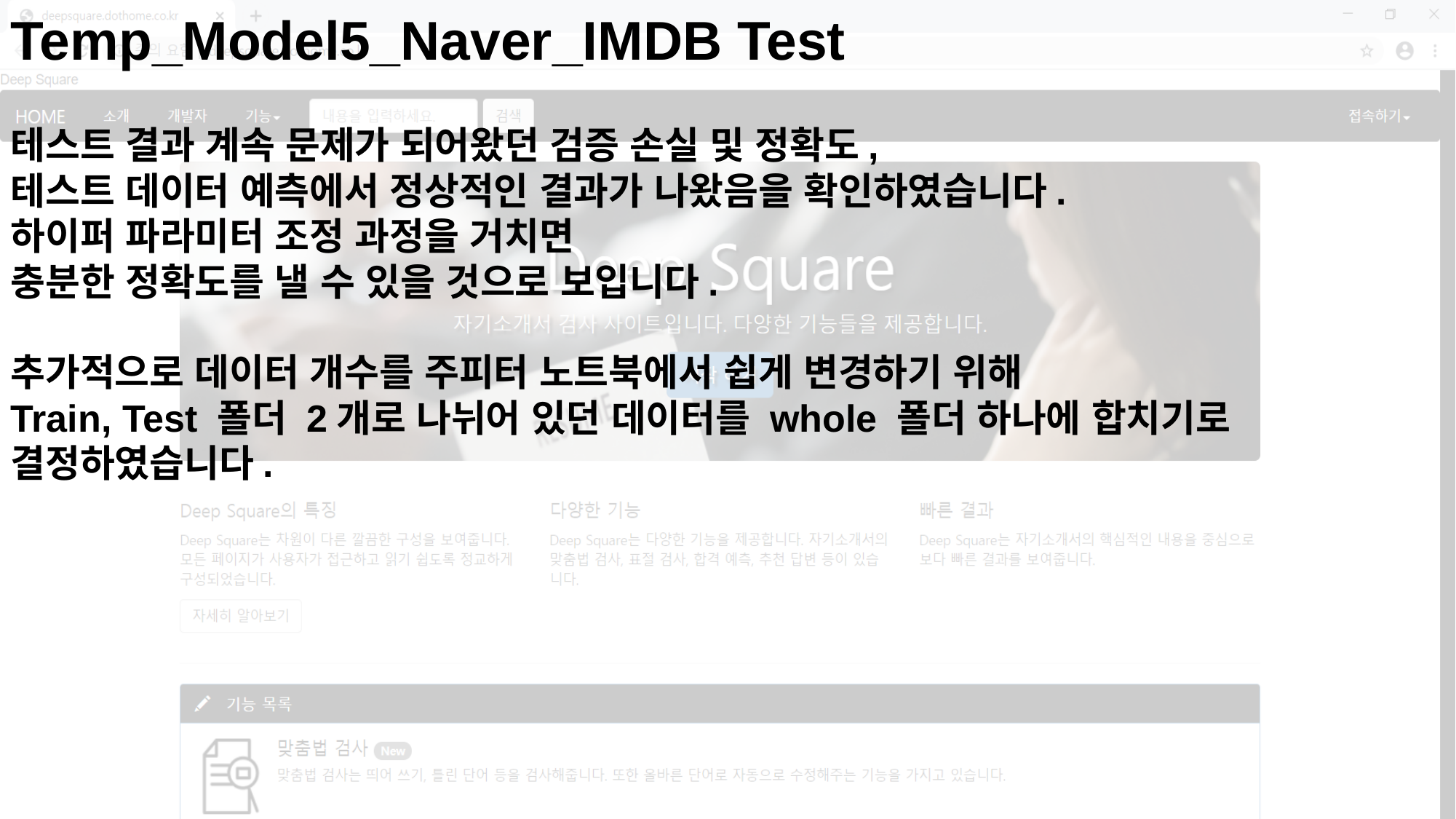

Temp_Model5_Naver_IMDB Test
테스트 결과 계속 문제가 되어왔던 검증 손실 및 정확도,
테스트 데이터 예측에서 정상적인 결과가 나왔음을 확인하였습니다.
하이퍼 파라미터 조정 과정을 거치면
충분한 정확도를 낼 수 있을 것으로 보입니다.

추가적으로 데이터 개수를 주피터 노트북에서 쉽게 변경하기 위해
Train, Test 폴더 2개로 나뉘어 있던 데이터를 whole 폴더 하나에 합치기로
결정하였습니다.